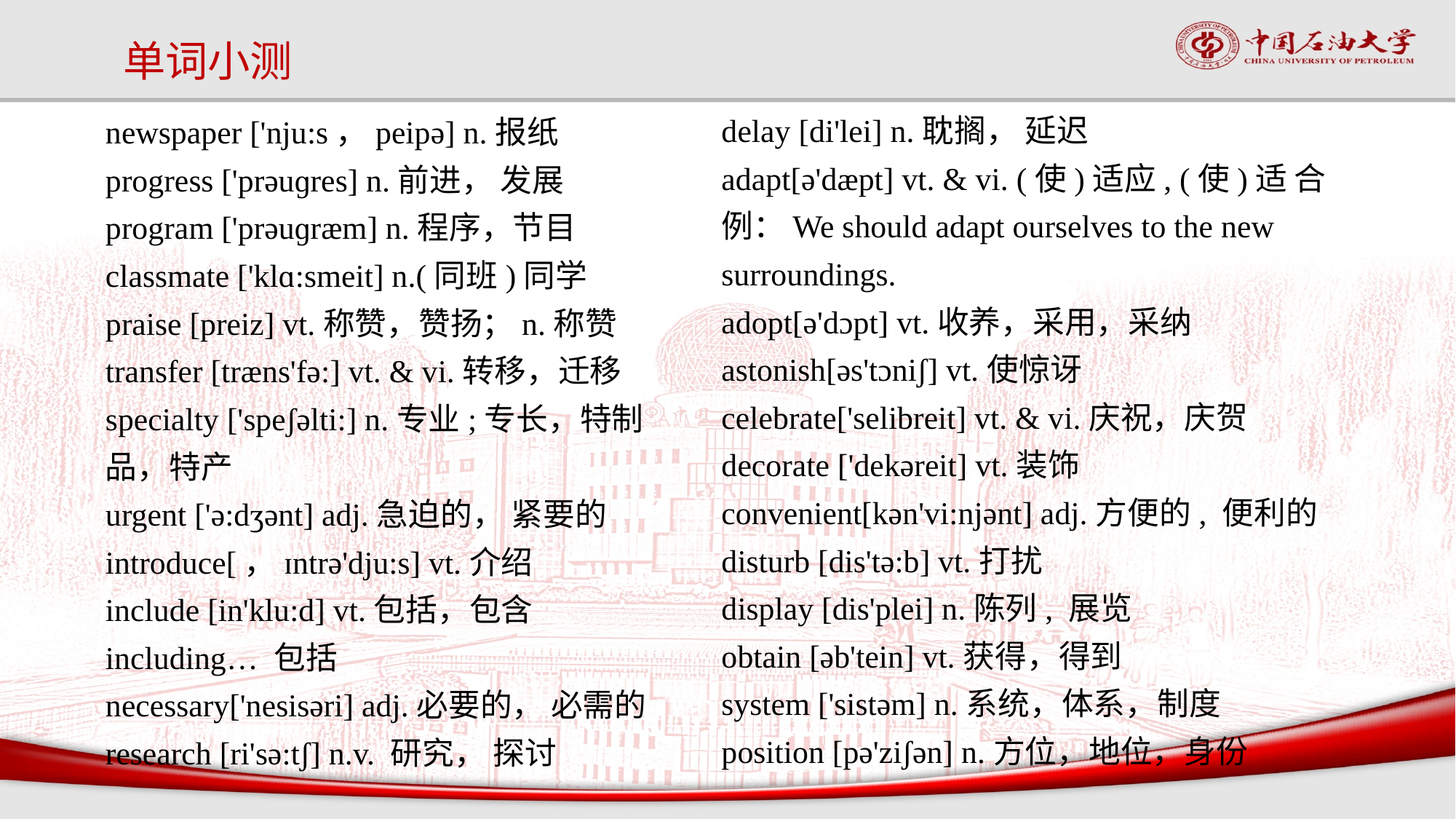

# 单词小测
delay [di'lei] n.耽搁， 延迟
adapt[ə'dæpt] vt. & vi. (使)适应, (使)适 合
例：We should adapt ourselves to the new
surroundings.
adopt[ə'dɔpt] vt.收养，采用，采纳
astonish[əs'tɔniʃ] vt.使惊讶
celebrate['selibreit] vt. & vi.庆祝，庆贺
decorate ['dekəreit] vt.装饰
convenient[kən'vi:njənt] adj.方便的, 便利的
disturb [dis'tə:b] vt.打扰
display [dis'plei] n.陈列, 展览
obtain [əb'tein] vt.获得，得到
system ['sistəm] n.系统，体系，制度
position [pə'ziʃən] n.方位，地位，身份

newspaper ['nju:s，peipə] n.报纸
progress ['prəuɡres] n.前进， 发展
program ['prəuɡræm] n.程序，节目
classmate ['klɑ:smeit] n.(同班)同学
praise [preiz] vt.称赞，赞扬；n.称赞
transfer [træns'fə:] vt. & vi.转移，迁移
specialty ['speʃəlti:] n.专业;专长，特制
品，特产
urgent ['ə:dʒənt] adj.急迫的， 紧要的
introduce[，ɪntrə'dju:s] vt.介绍
include [in'klu:d] vt.包括，包含
including… 包括
necessary['nesisəri] adj.必要的， 必需的
research [ri'sə:tʃ] n.v. 研究， 探讨